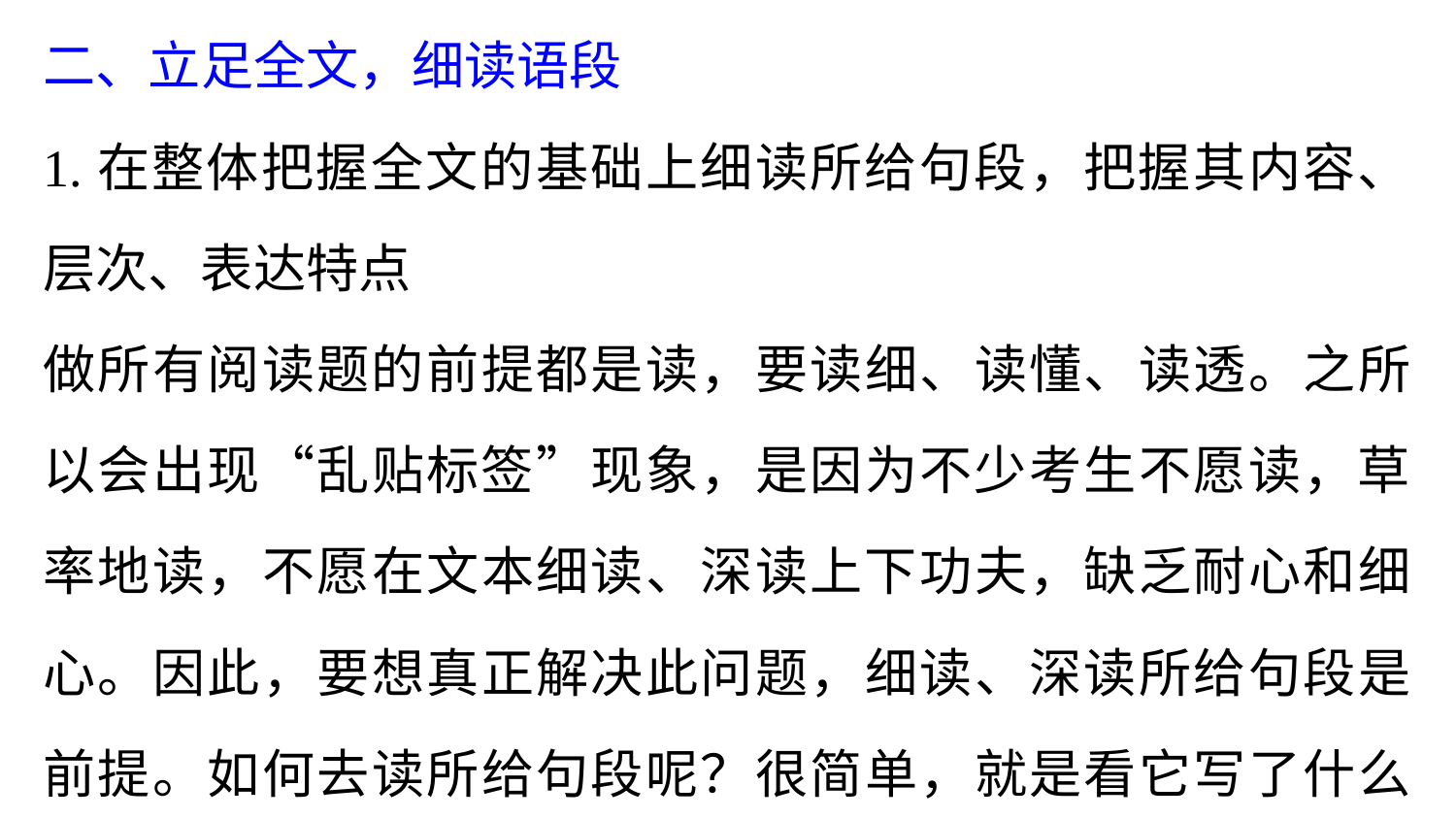

二、立足全文，细读语段
1.在整体把握全文的基础上细读所给句段，把握其内容、层次、表达特点
做所有阅读题的前提都是读，要读细、读懂、读透。之所以会出现“乱贴标签”现象，是因为不少考生不愿读，草率地读，不愿在文本细读、深读上下功夫，缺乏耐心和细心。因此，要想真正解决此问题，细读、深读所给句段是前提。如何去读所给句段呢？很简单，就是看它写了什么内容，有怎